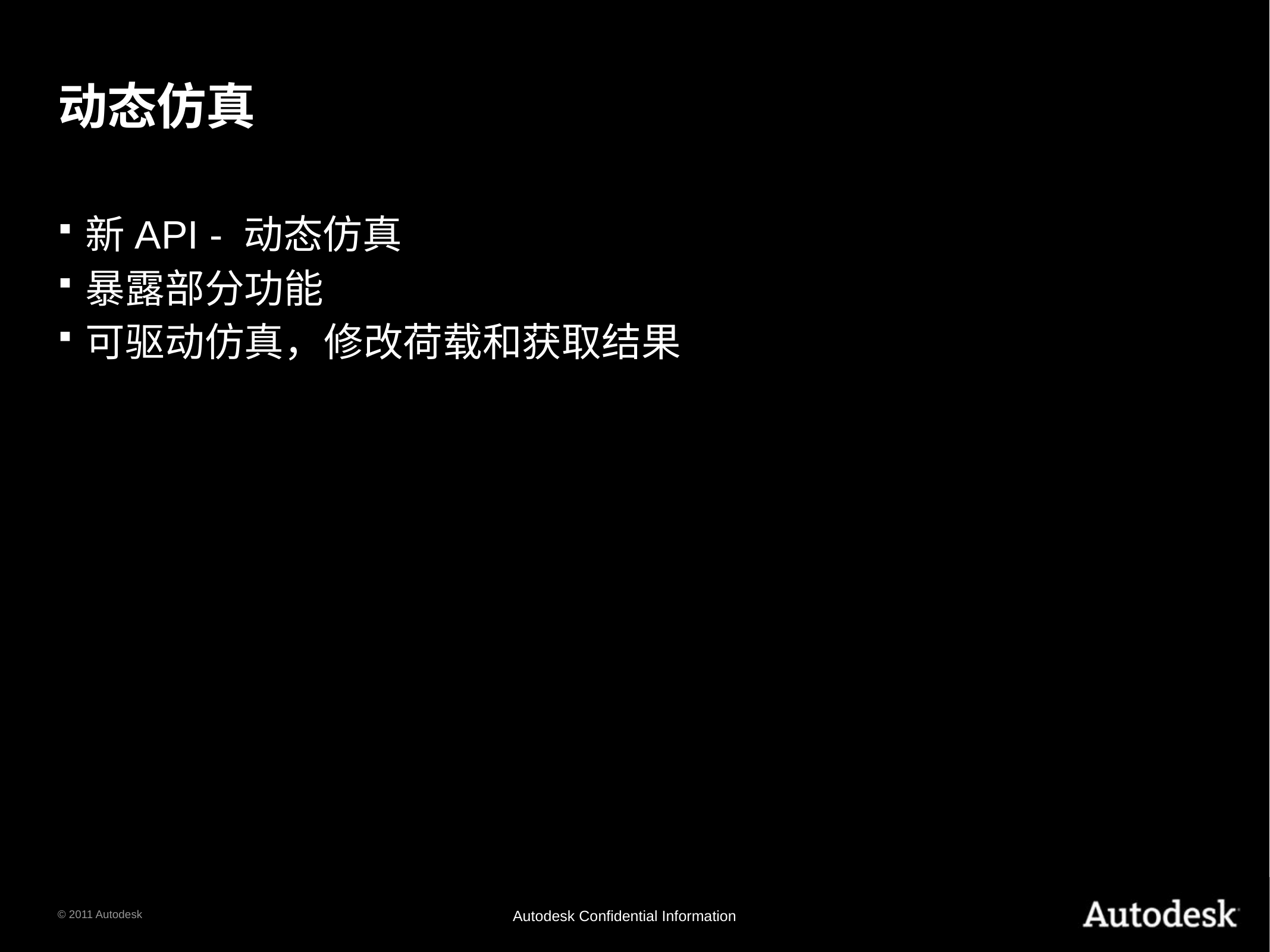

# 动态仿真
新API - 动态仿真
暴露部分功能
可驱动仿真，修改荷载和获取结果